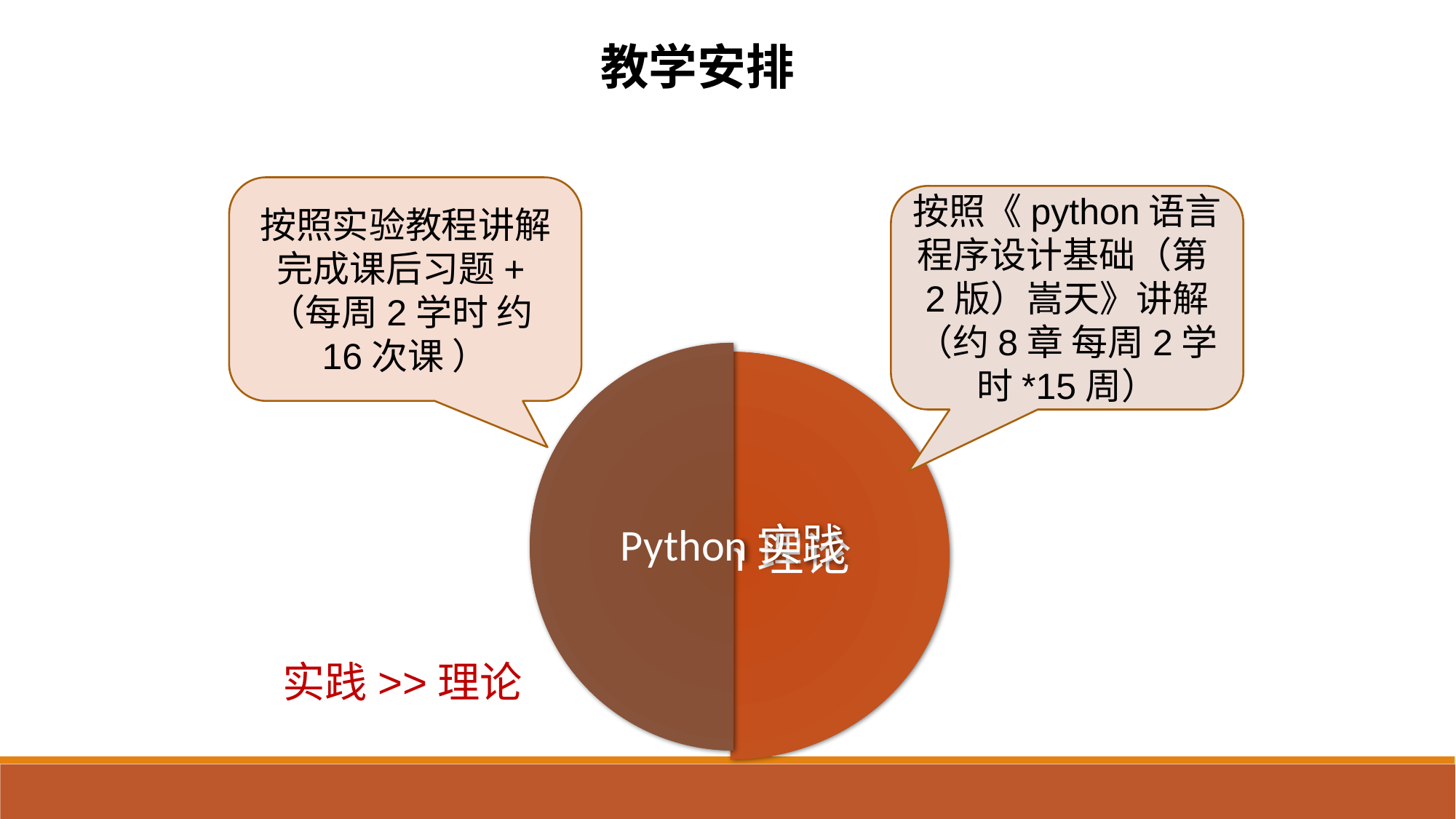

教学安排
按照实验教程讲解完成课后习题+（每周2学时 约16次课 ）
按照《python语言程序设计基础（第2版）嵩天》讲解（约8章 每周2学时*15周）
Python理论
Python实践
实践>>理论